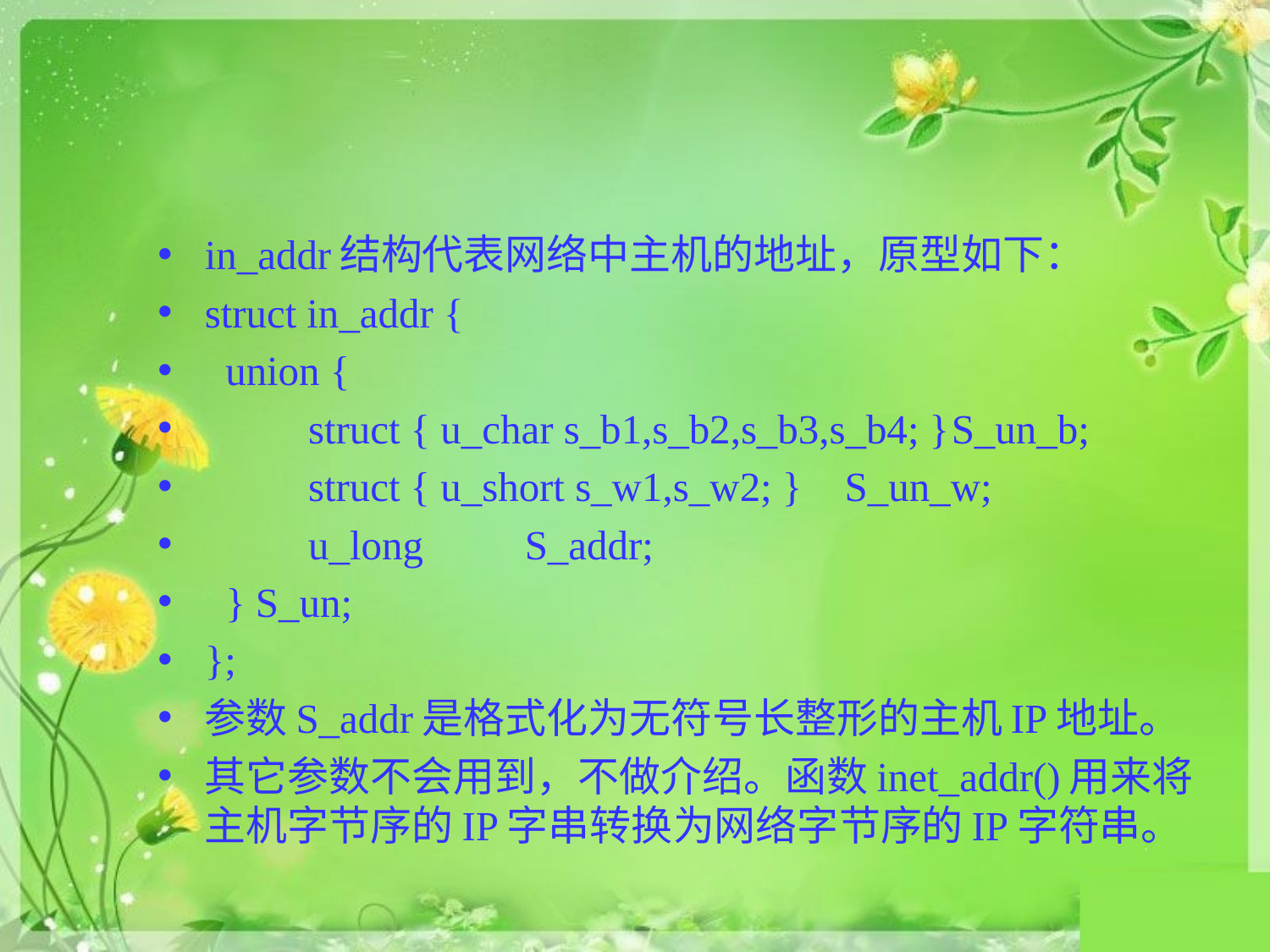

#
in_addr结构代表网络中主机的地址，原型如下：
struct in_addr {
  union {
          struct { u_char s_b1,s_b2,s_b3,s_b4; }		S_un_b;
          struct { u_short s_w1,s_w2; }				S_un_w;
          u_long	S_addr;
  } S_un;
};
参数S_addr是格式化为无符号长整形的主机IP地址。
其它参数不会用到，不做介绍。函数inet_addr()用来将主机字节序的IP字串转换为网络字节序的IP字符串。